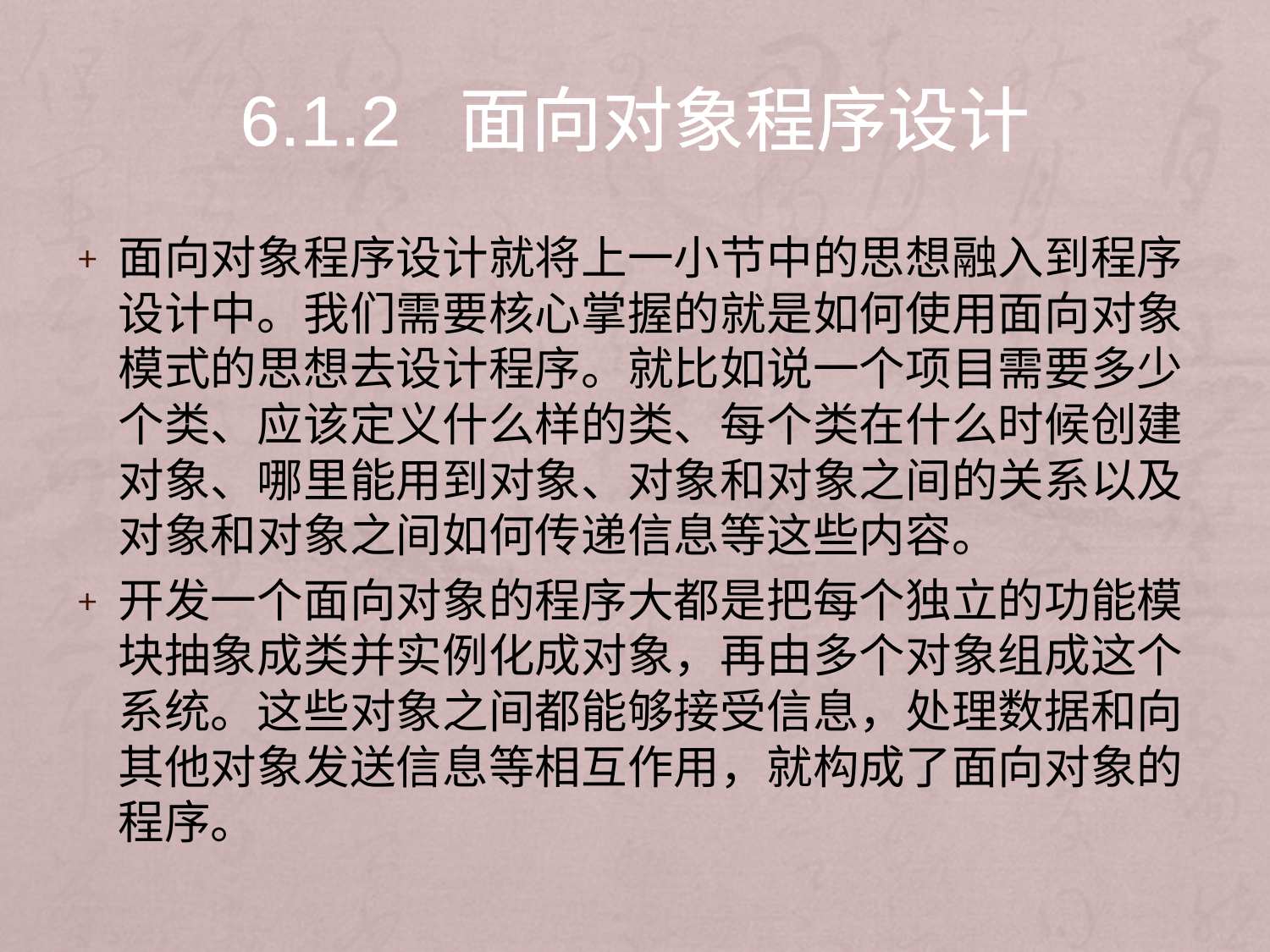

# 6.1.2  面向对象程序设计
面向对象程序设计就将上一小节中的思想融入到程序设计中。我们需要核心掌握的就是如何使用面向对象模式的思想去设计程序。就比如说一个项目需要多少个类、应该定义什么样的类、每个类在什么时候创建对象、哪里能用到对象、对象和对象之间的关系以及对象和对象之间如何传递信息等这些内容。
开发一个面向对象的程序大都是把每个独立的功能模块抽象成类并实例化成对象，再由多个对象组成这个系统。这些对象之间都能够接受信息，处理数据和向其他对象发送信息等相互作用，就构成了面向对象的程序。